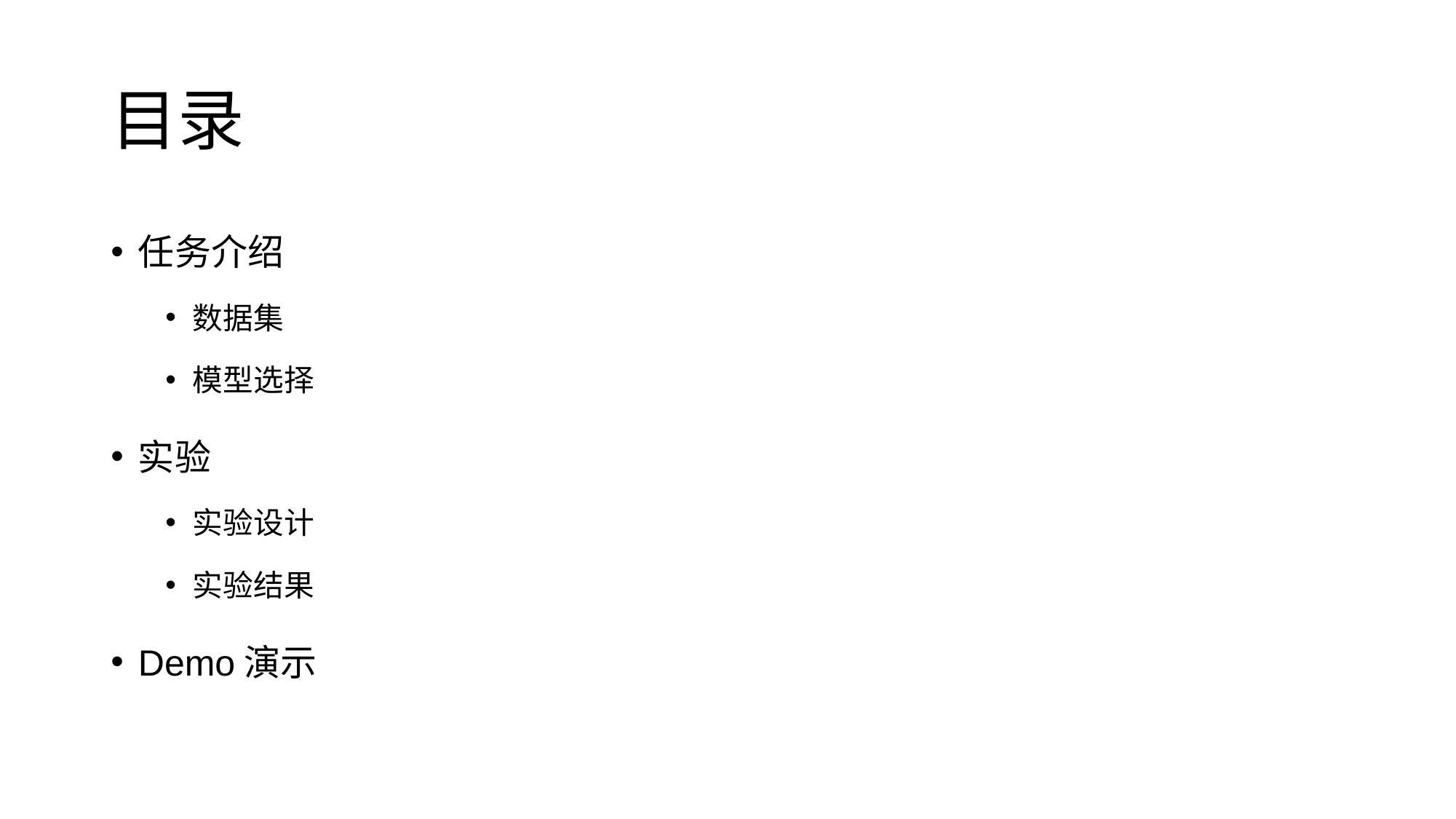

# 目录
任务介绍
数据集
模型选择
实验
实验设计
实验结果
Demo演示